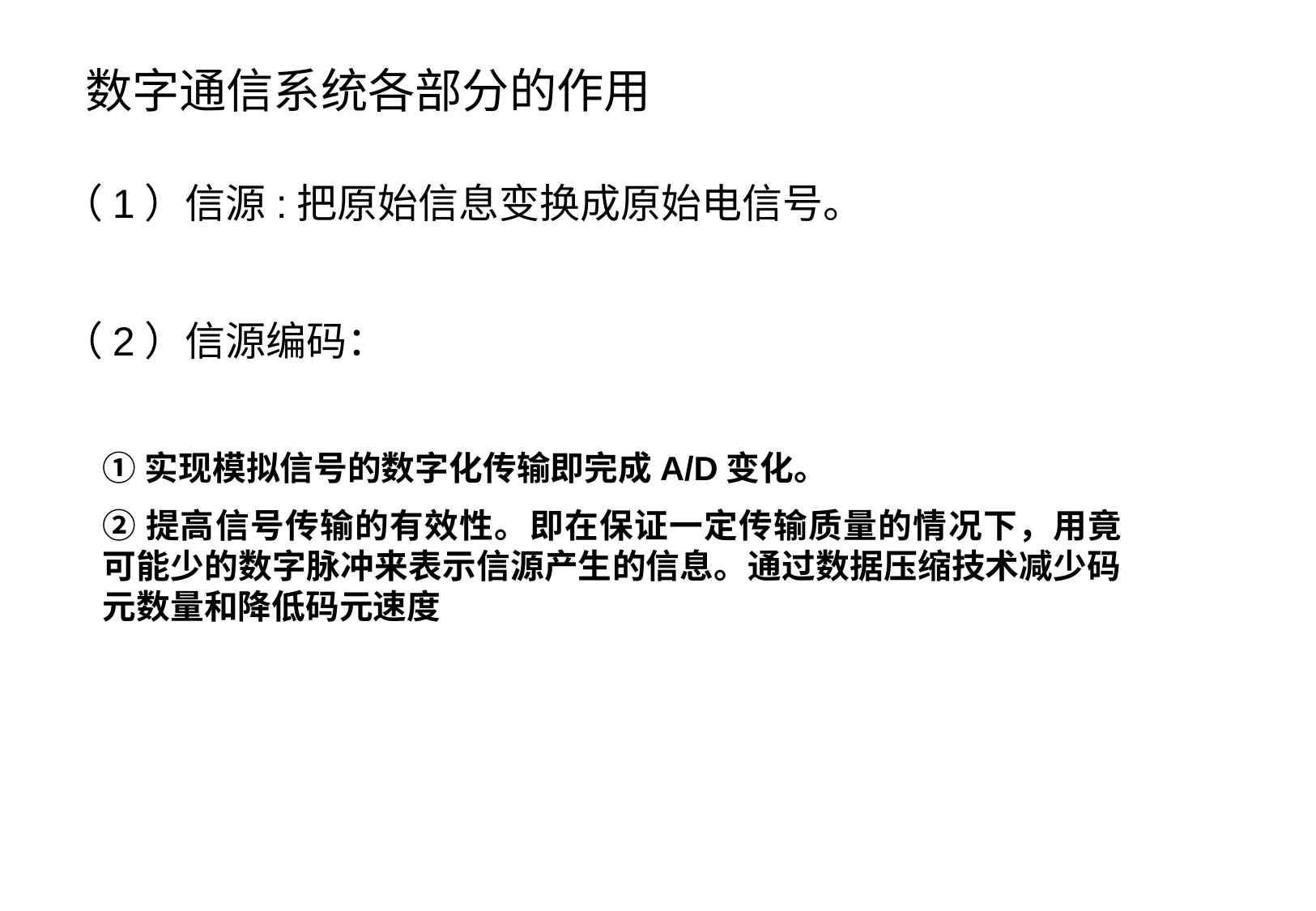

数字通信系统各部分的作用
（1）信源:把原始信息变换成原始电信号。

（2）信源编码：

①实现模拟信号的数字化传输即完成A/D变化。
②提高信号传输的有效性。即在保证一定传输质量的情况下，用竟可能少的数字脉冲来表示信源产生的信息。通过数据压缩技术减少码元数量和降低码元速度

2014年5月21日
3